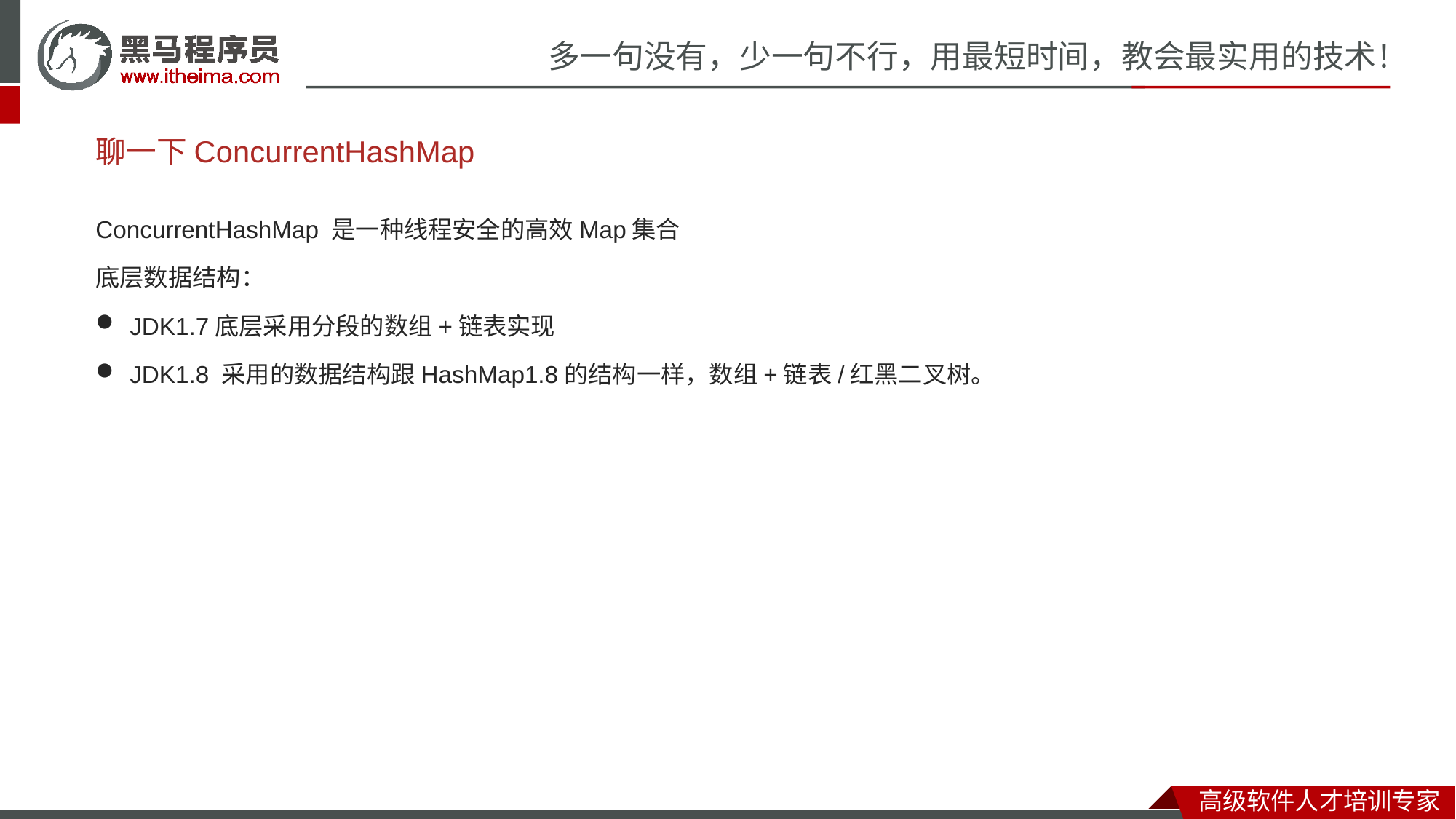

# 聊一下ConcurrentHashMap
ConcurrentHashMap 是一种线程安全的高效Map集合
底层数据结构：
JDK1.7底层采用分段的数组+链表实现
JDK1.8 采用的数据结构跟HashMap1.8的结构一样，数组+链表/红黑二叉树。